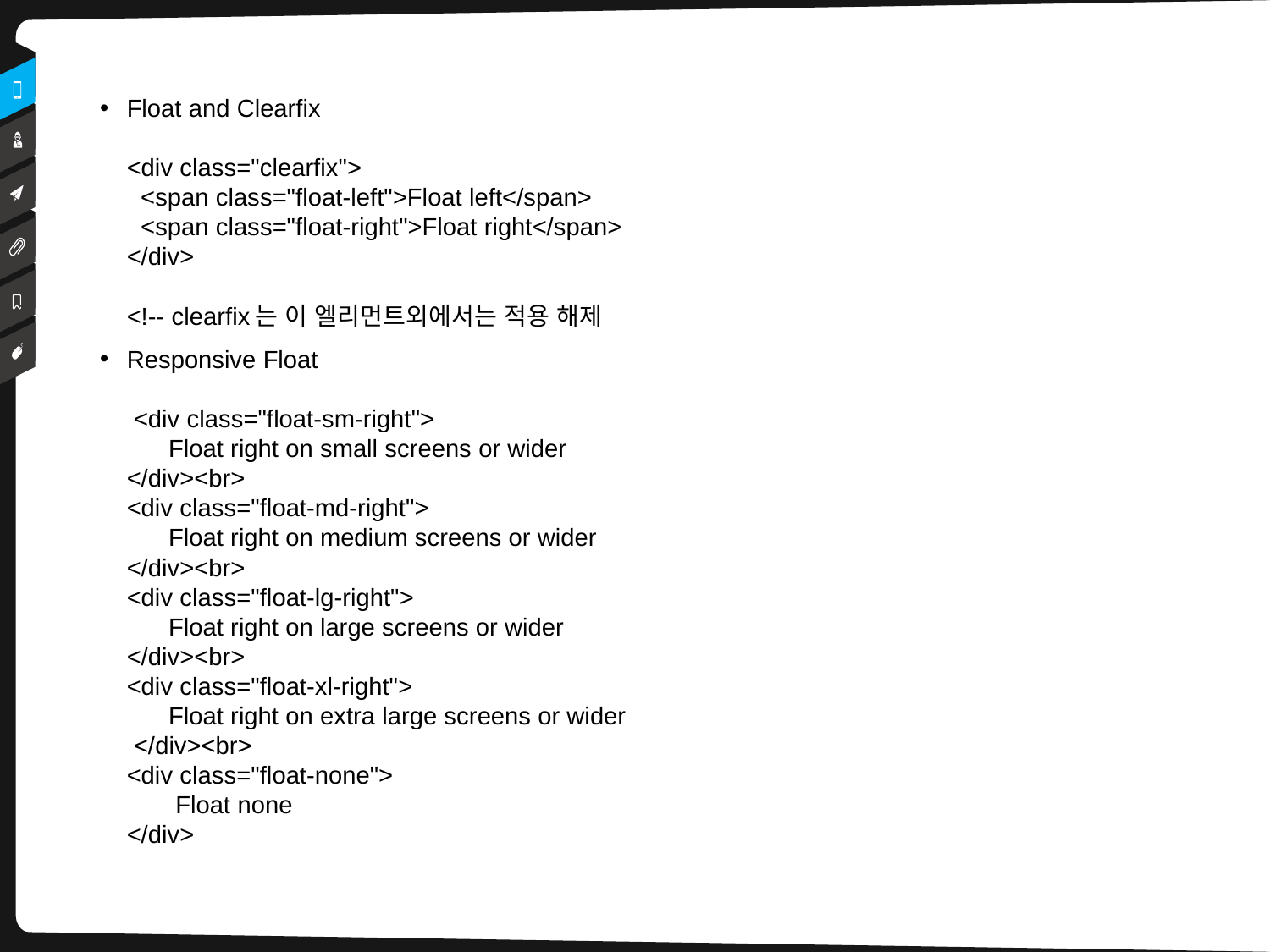

Float and Clearfix
<div class="clearfix">
  <span class="float-left">Float left</span>
  <span class="float-right">Float right</span>
</div>
<!-- clearfix는 이 엘리먼트외에서는 적용 해제
Responsive Float
 <div class="float-sm-right">
      Float right on small screens or wider
</div><br>
<div class="float-md-right">
      Float right on medium screens or wider
</div><br>
<div class="float-lg-right">
      Float right on large screens or wider
</div><br>
<div class="float-xl-right">
      Float right on extra large screens or wider
 </div><br>
<div class="float-none">
       Float none
</div>